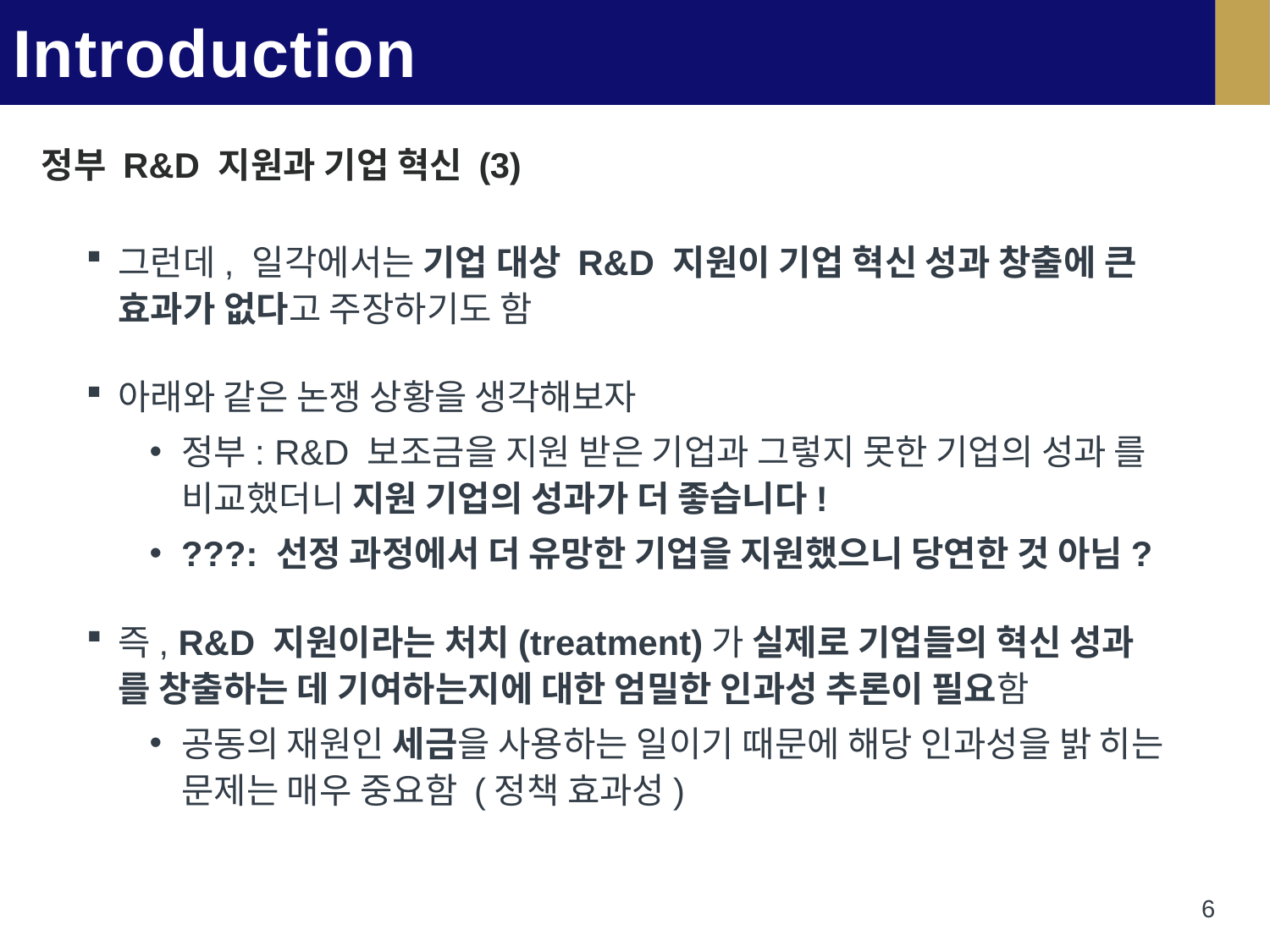

# Introduction
정부 R&D 지원과 기업 혁신 (3)

그런데, 일각에서는 기업 대상 R&D 지원이 기업 혁신 성과 창출에 큰 효과가 없다고 주장하기도 함

아래와 같은 논쟁 상황을 생각해보자
정부: R&D 보조금을 지원 받은 기업과 그렇지 못한 기업의 성과 를 비교했더니 지원 기업의 성과가 더 좋습니다!
???: 선정 과정에서 더 유망한 기업을 지원했으니 당연한 것 아님?

즉, R&D 지원이라는 처치(treatment)가 실제로 기업들의 혁신 성과
를 창출하는 데 기여하는지에 대한 엄밀한 인과성 추론이 필요함
공동의 재원인 세금을 사용하는 일이기 때문에 해당 인과성을 밝 히는 문제는 매우 중요함 (정책 효과성)
6